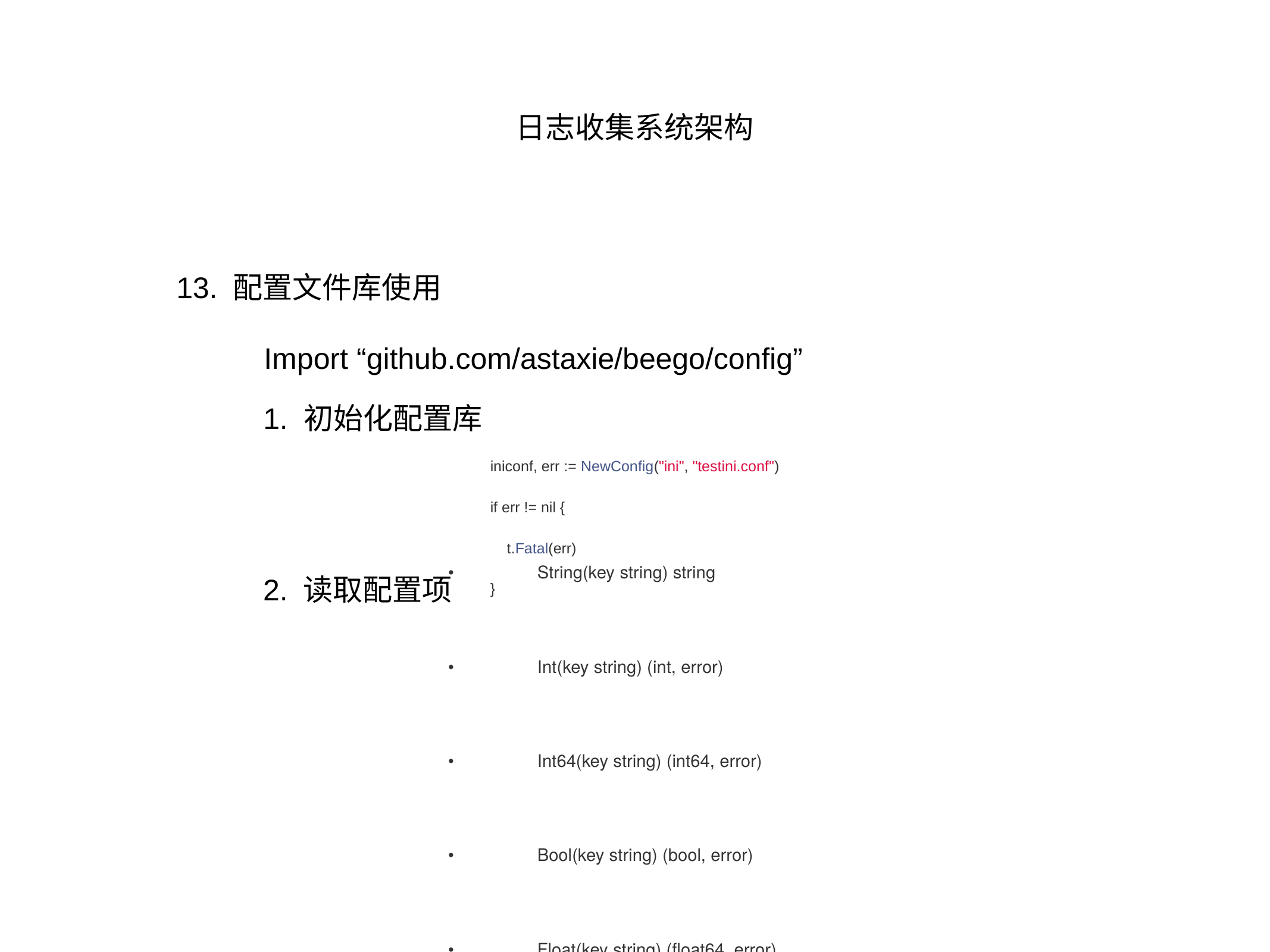

日志收集系统架构
13. 配置文件库使用
Import “github.com/astaxie/beego/config”
1. 初始化配置库
iniconf, err := NewConfig("ini", "testini.conf")
if err != nil {
    t.Fatal(err)
}
2. 读取配置项
	•	String(key string) string
	•	Int(key string) (int, error)
	•	Int64(key string) (int64, error)
	•	Bool(key string) (bool, error)
	•	Float(key string) (float64, error)